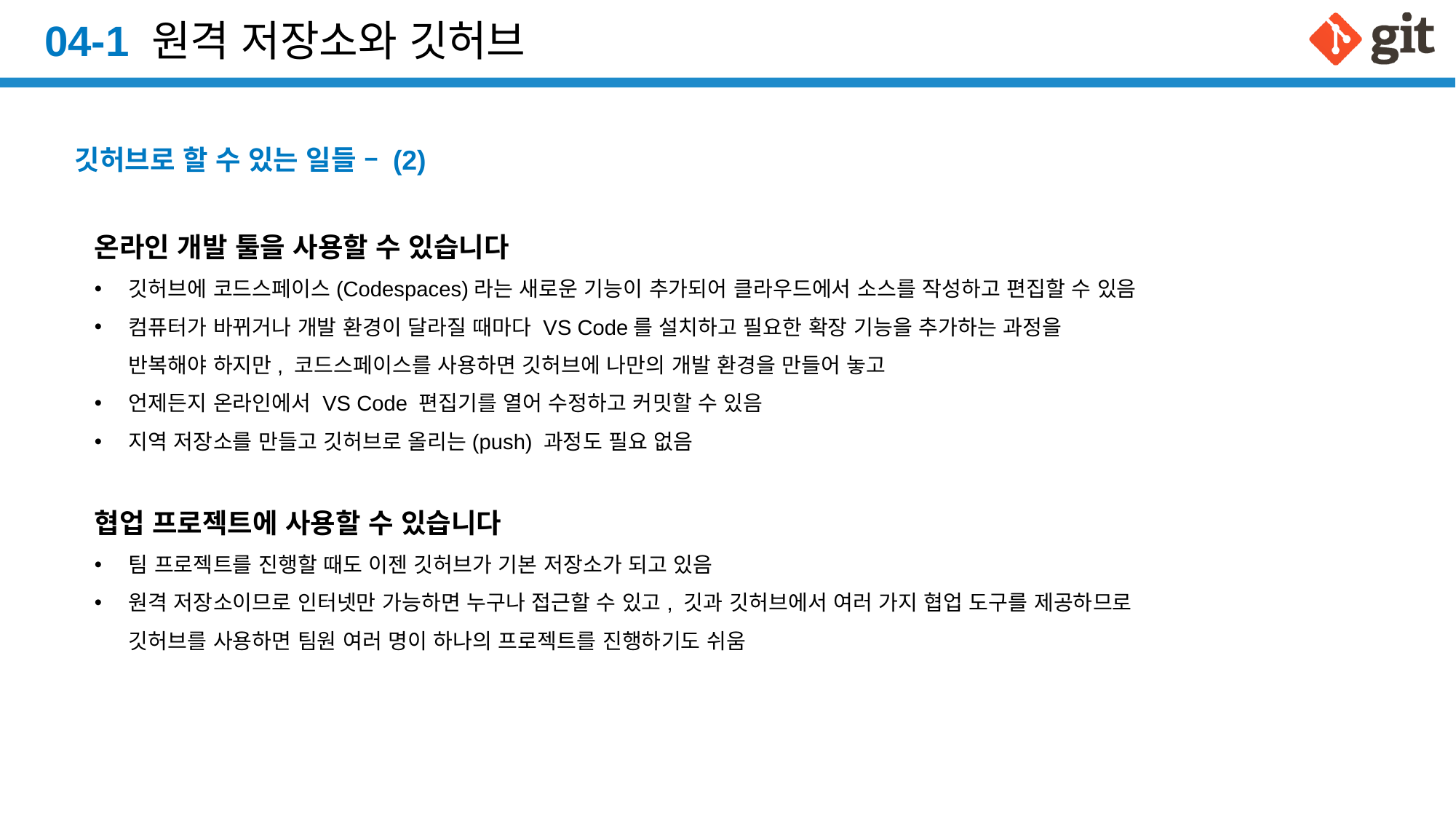

# 04-1 원격 저장소와 깃허브
깃허브로 할 수 있는 일들 – (2)
온라인 개발 툴을 사용할 수 있습니다
깃허브에 코드스페이스(Codespaces)라는 새로운 기능이 추가되어 클라우드에서 소스를 작성하고 편집할 수 있음
컴퓨터가 바뀌거나 개발 환경이 달라질 때마다 VS Code를 설치하고 필요한 확장 기능을 추가하는 과정을
반복해야 하지만, 코드스페이스를 사용하면 깃허브에 나만의 개발 환경을 만들어 놓고
언제든지 온라인에서 VS Code 편집기를 열어 수정하고 커밋할 수 있음
지역 저장소를 만들고 깃허브로 올리는(push) 과정도 필요 없음
협업 프로젝트에 사용할 수 있습니다
팀 프로젝트를 진행할 때도 이젠 깃허브가 기본 저장소가 되고 있음
원격 저장소이므로 인터넷만 가능하면 누구나 접근할 수 있고, 깃과 깃허브에서 여러 가지 협업 도구를 제공하므로
깃허브를 사용하면 팀원 여러 명이 하나의 프로젝트를 진행하기도 쉬움